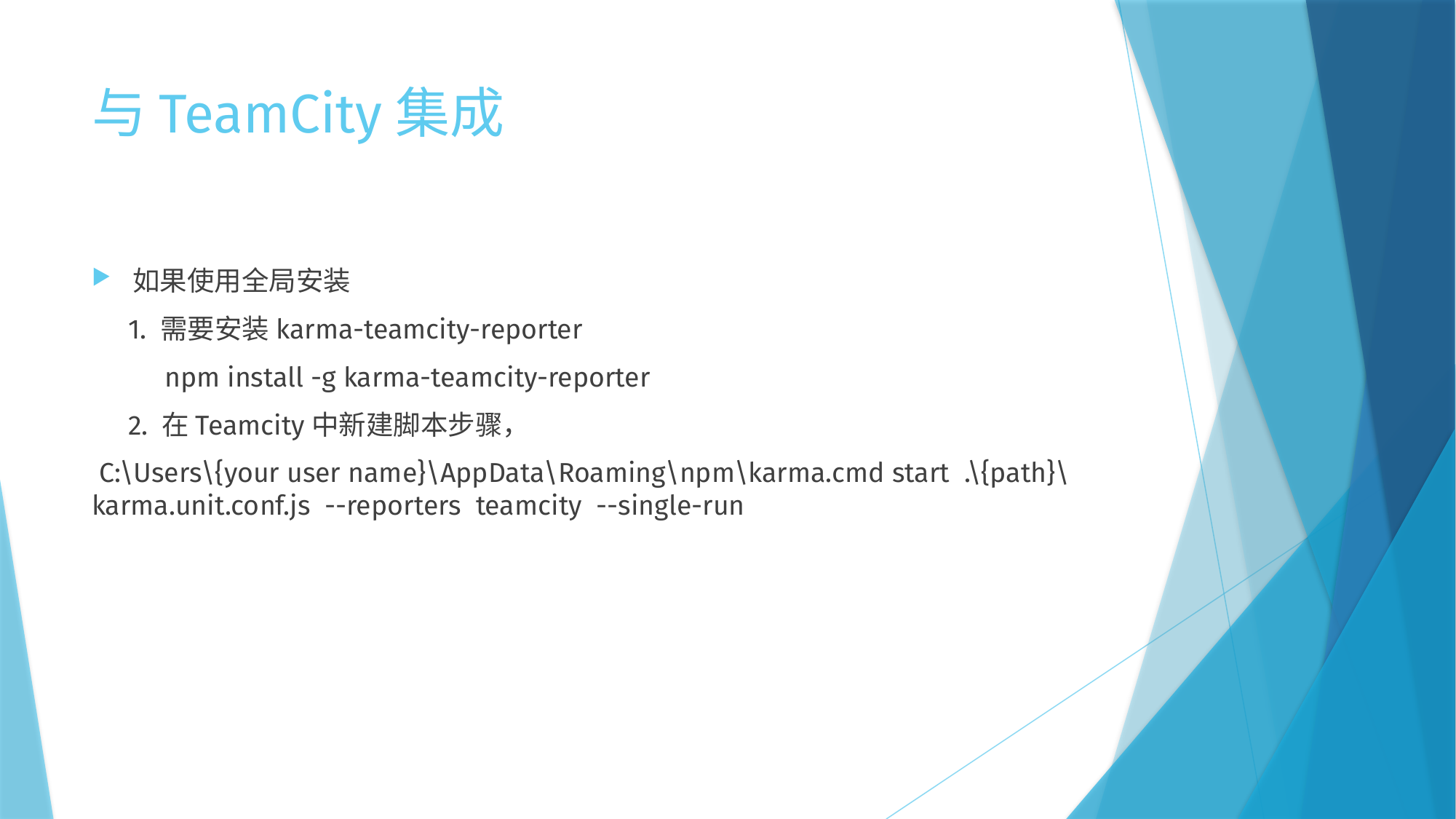

# 与TeamCity集成
如果使用全局安装
     1. 需要安装karma-teamcity-reporter
          npm install -g karma-teamcity-reporter
     2. 在Teamcity中新建脚本步骤，
 C:\Users\{your user name}\AppData\Roaming\npm\karma.cmd start  .\{path}\karma.unit.conf.js  --reporters  teamcity  --single-run